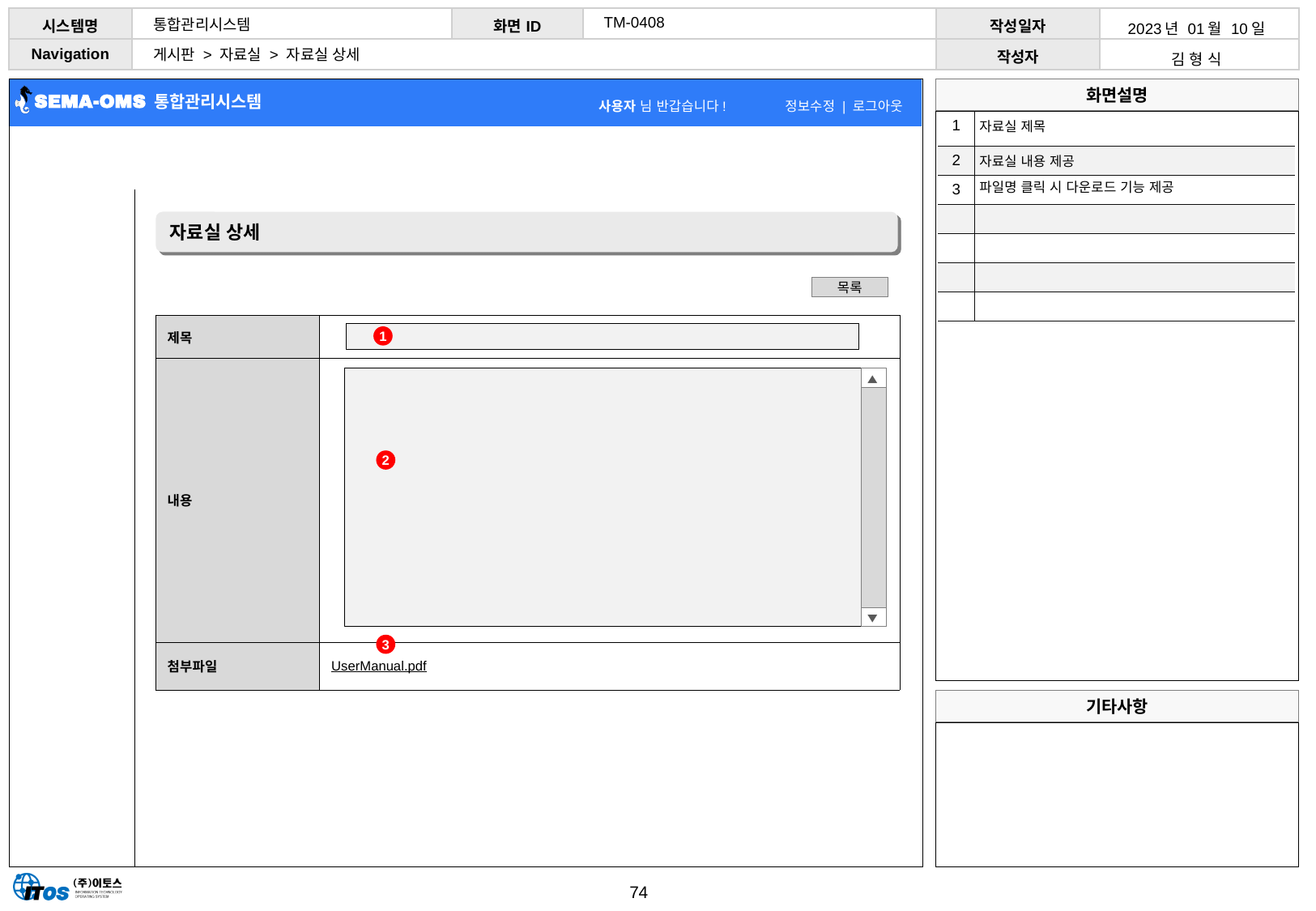

TM-0408
통합관리시스템
| 2023년 01월 10일 |
| --- |
| 김 형 식 |
게시판 > 자료실 > 자료실 상세
| 1 | 자료실 제목 |
| --- | --- |
| 2 | 자료실 내용 제공 |
| 3 | 파일명 클릭 시 다운로드 기능 제공 |
|  |  |
|  |  |
|  |  |
|  |  |
자료실 상세
목록
| 제목 |  |
| --- | --- |
| 내용 |  |
| 첨부파일 | UserManual.pdf |

1
◀

▶

2
3